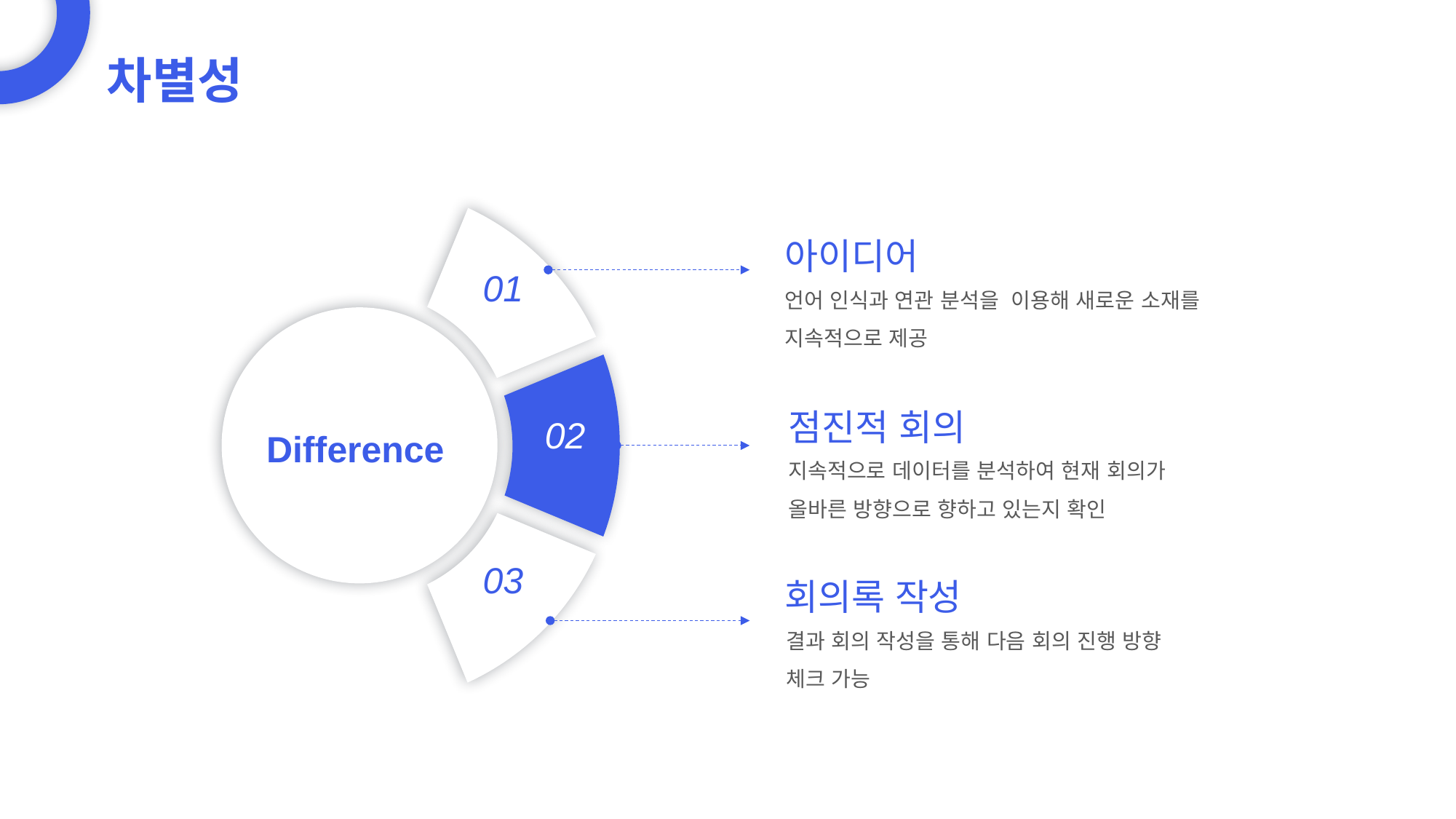

차별성

아이디어
언어 인식과 연관 분석을  이용해 새로운 소재를 지속적으로 제공
01

Difference

점진적 회의
지속적으로 데이터를 분석하여 현재 회의가 올바른 방향으로 향하고 있는지 확인
02

03
회의록 작성
결과 회의 작성을 통해 다음 회의 진행 방향 체크 가능